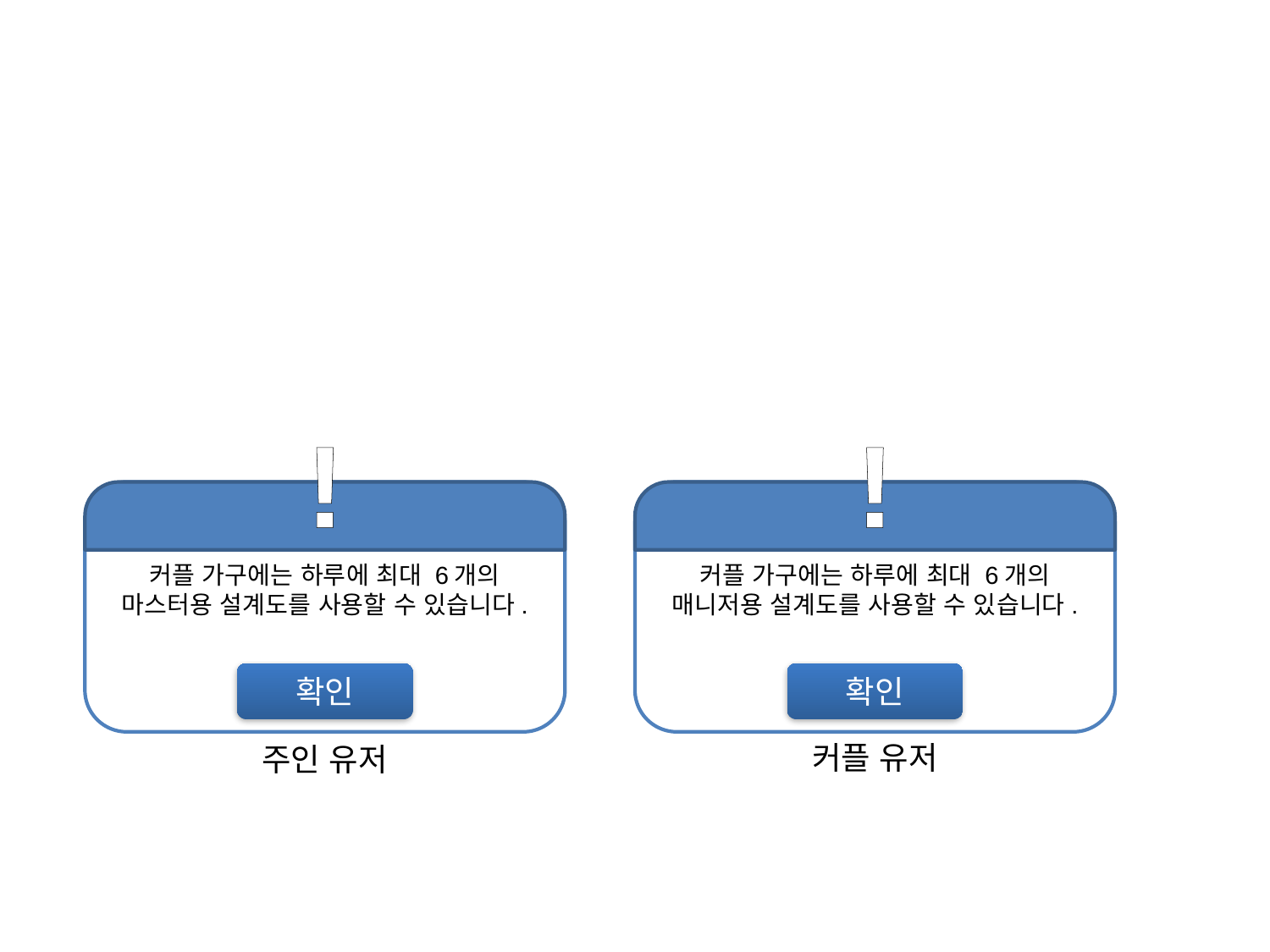

!

커플 가구에는 하루에 최대 6개의 마스터용 설계도를 사용할 수 있습니다.
확인

!

커플 가구에는 하루에 최대 6개의 매니저용 설계도를 사용할 수 있습니다.
확인

커플 유저
주인 유저